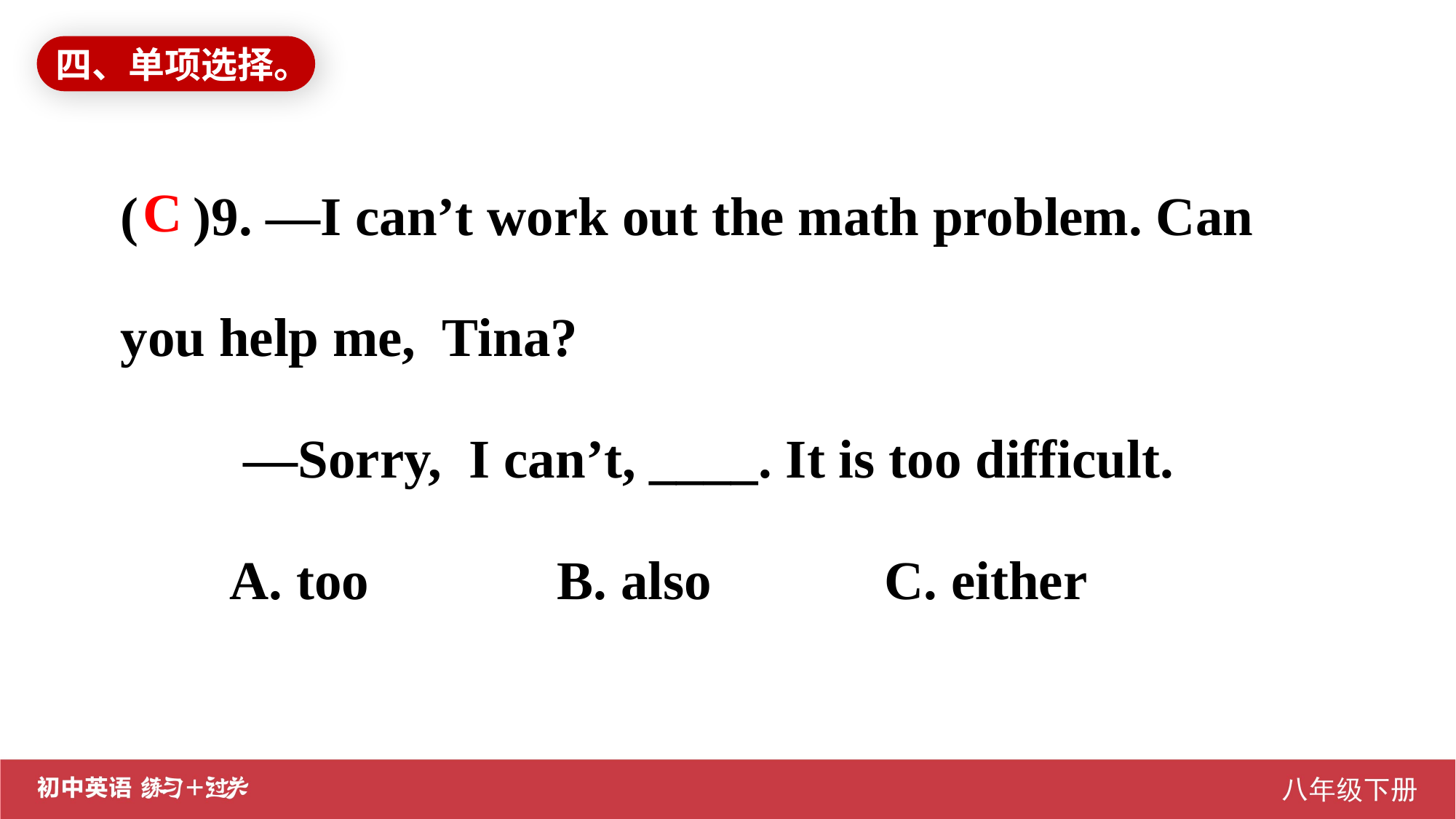

四、单项选择。
(    )9. —I can’t work out the math problem. Can you help me,  Tina?
	 —Sorry,  I can’t, ____. It is too difficult.
	A. too		B. also 		C. either
C